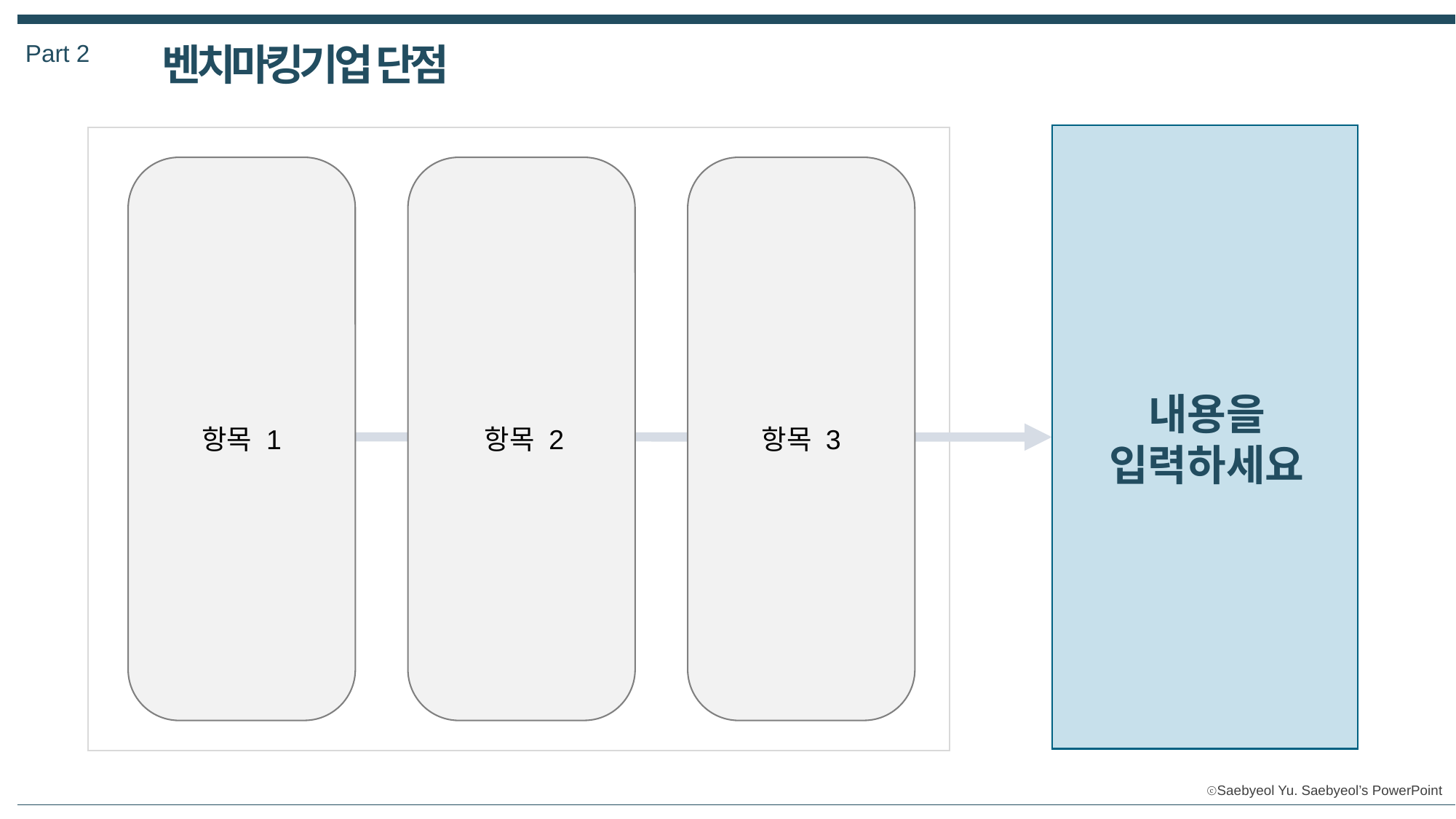

Part 2
벤치마킹기업 단점

내용을
입력하세요
항목 1
항목 2
항목 3